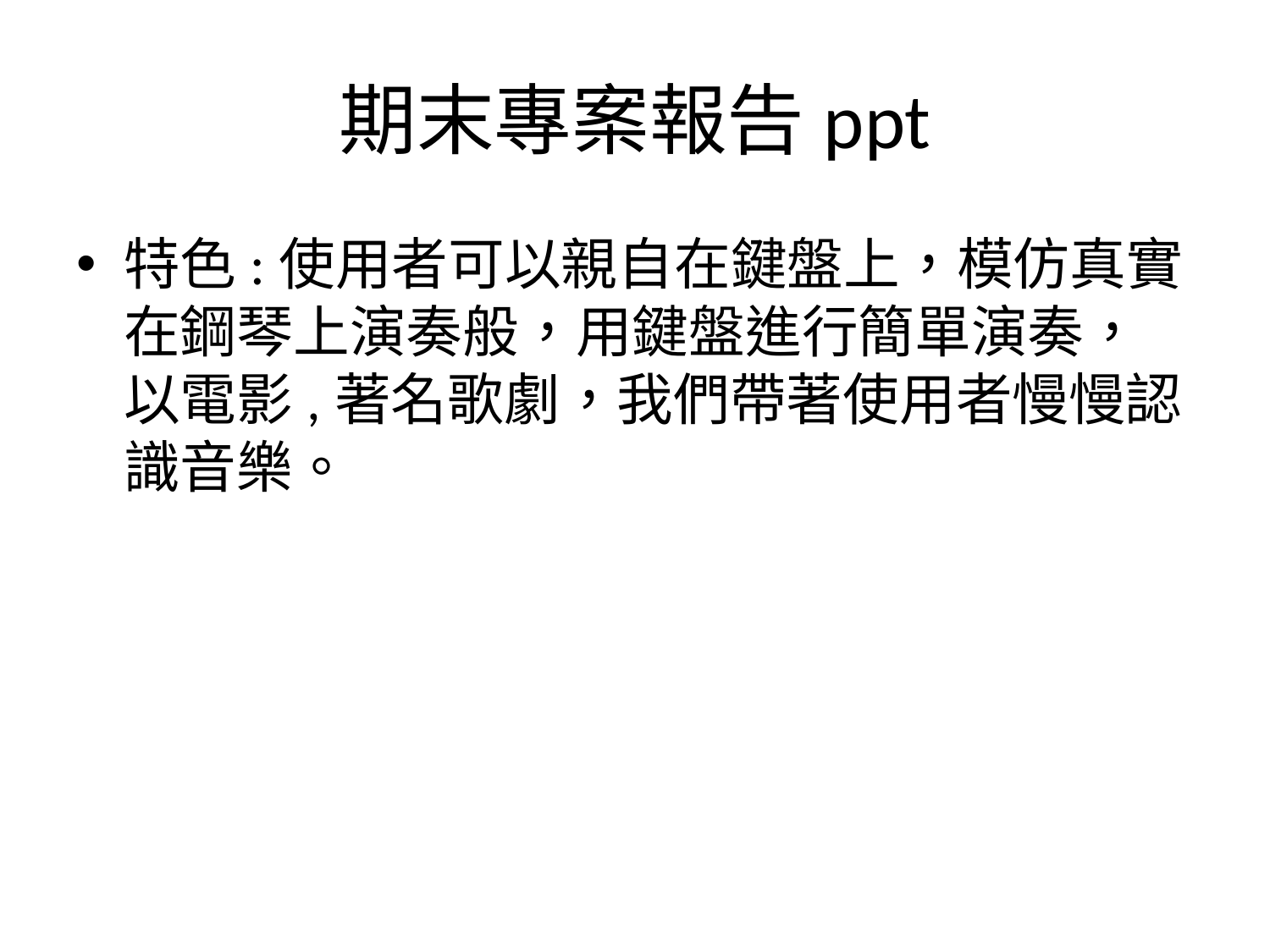

# 期末專案報告ppt
特色:使用者可以親自在鍵盤上，模仿真實在鋼琴上演奏般，用鍵盤進行簡單演奏，以電影,著名歌劇，我們帶著使用者慢慢認識音樂。